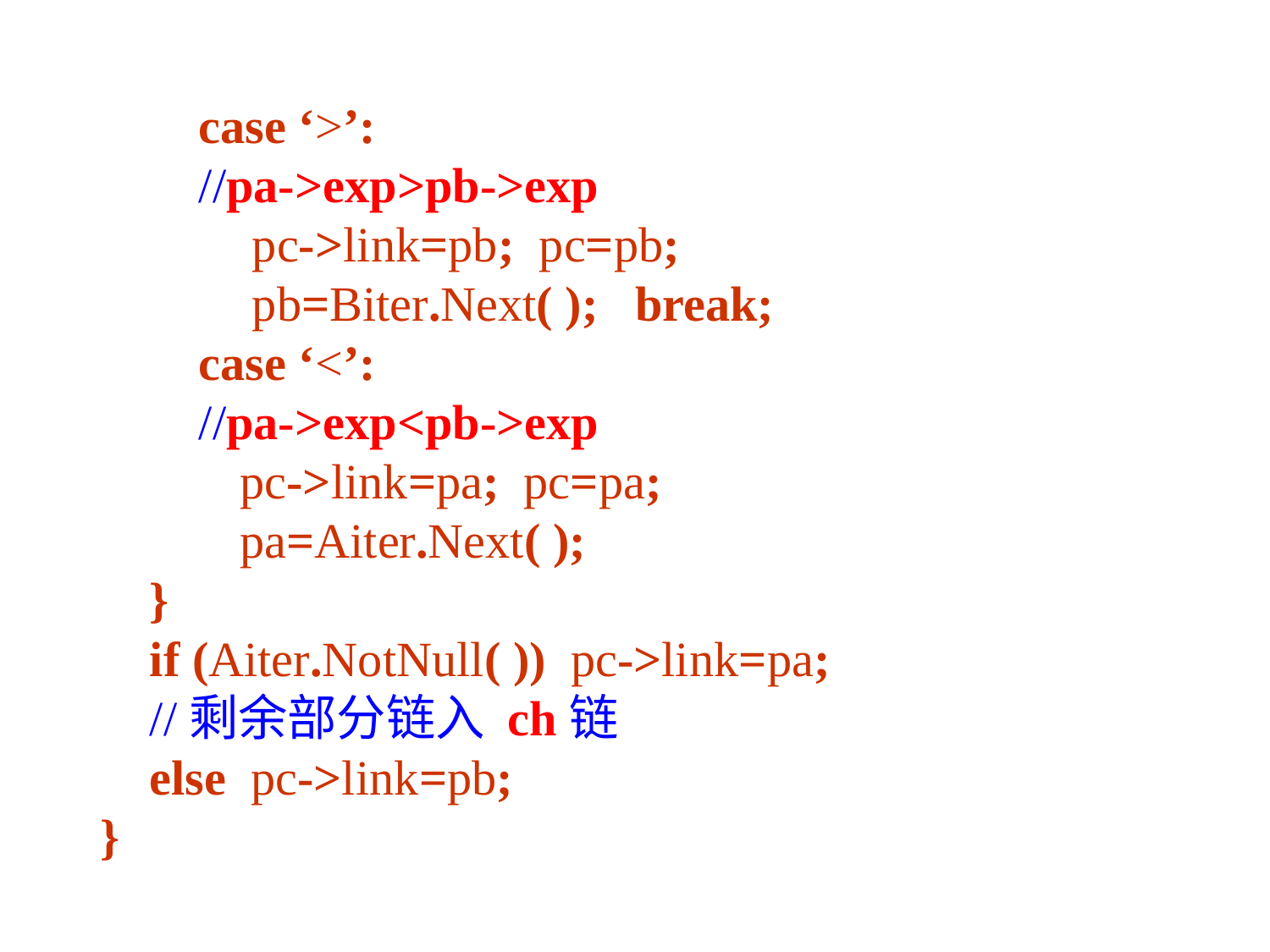

case ‘>’:
        //pa->exp>pb->exp
 	  pc->link=pb;  pc=pb;
	  pb=Biter.Next( );   break;
        case ‘<’:
        //pa->exp<pb->exp
	 pc->link=pa;  pc=pa;
	 pa=Aiter.Next( );
    }
    if (Aiter.NotNull( ))  pc->link=pa;
    //剩余部分链入 ch链
    else  pc->link=pb;
}
133